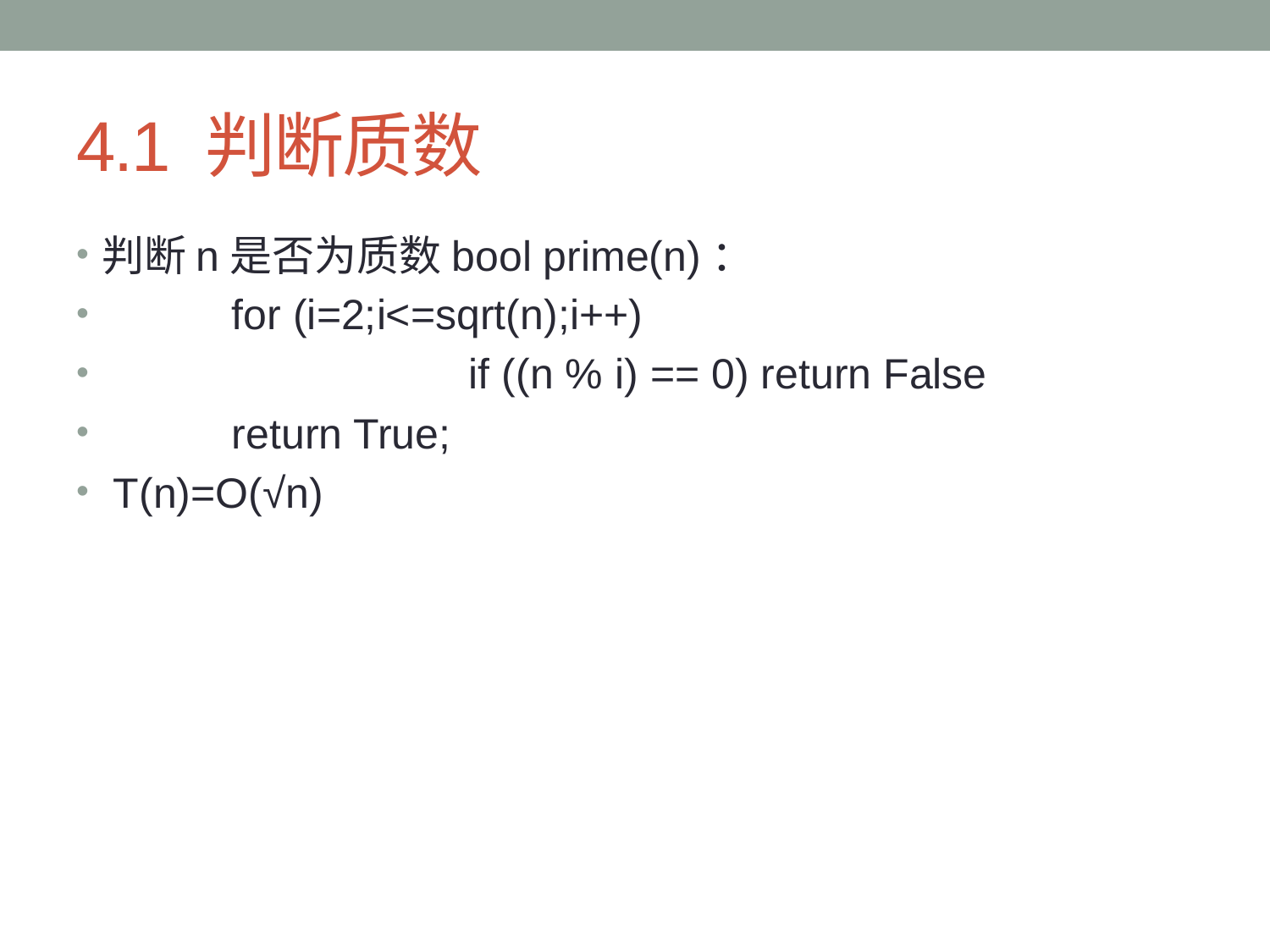

# 4.1 判断质数
判断n是否为质数bool prime(n)：
           for (i=2;i<=sqrt(n);i++)
                               if ((n % i) == 0) return False
           return True;
 T(n)=O(√n)